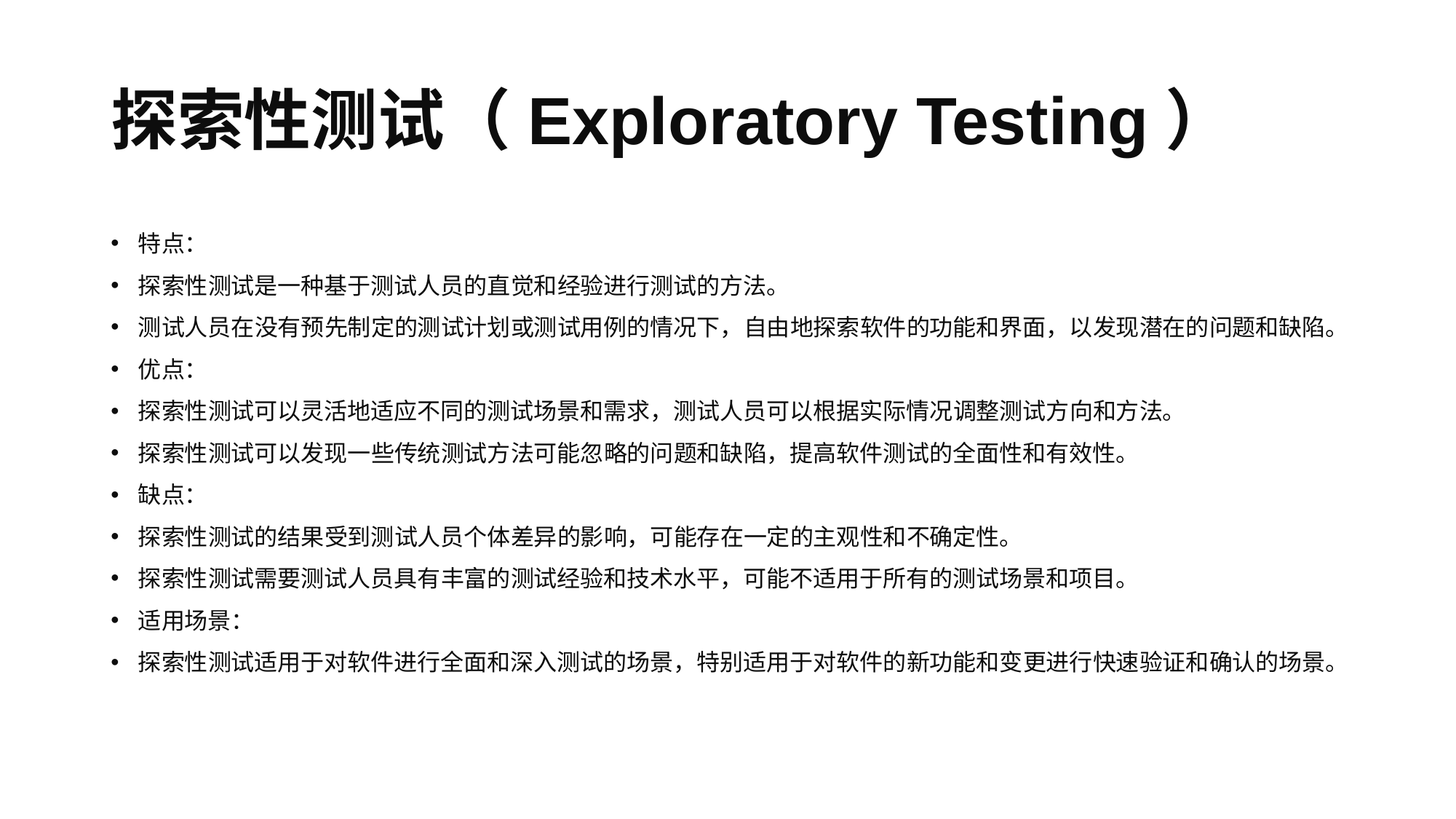

# 探索性测试（Exploratory Testing）
特点：
探索性测试是一种基于测试人员的直觉和经验进行测试的方法。
测试人员在没有预先制定的测试计划或测试用例的情况下，自由地探索软件的功能和界面，以发现潜在的问题和缺陷。
优点：
探索性测试可以灵活地适应不同的测试场景和需求，测试人员可以根据实际情况调整测试方向和方法。
探索性测试可以发现一些传统测试方法可能忽略的问题和缺陷，提高软件测试的全面性和有效性。
缺点：
探索性测试的结果受到测试人员个体差异的影响，可能存在一定的主观性和不确定性。
探索性测试需要测试人员具有丰富的测试经验和技术水平，可能不适用于所有的测试场景和项目。
适用场景：
探索性测试适用于对软件进行全面和深入测试的场景，特别适用于对软件的新功能和变更进行快速验证和确认的场景。